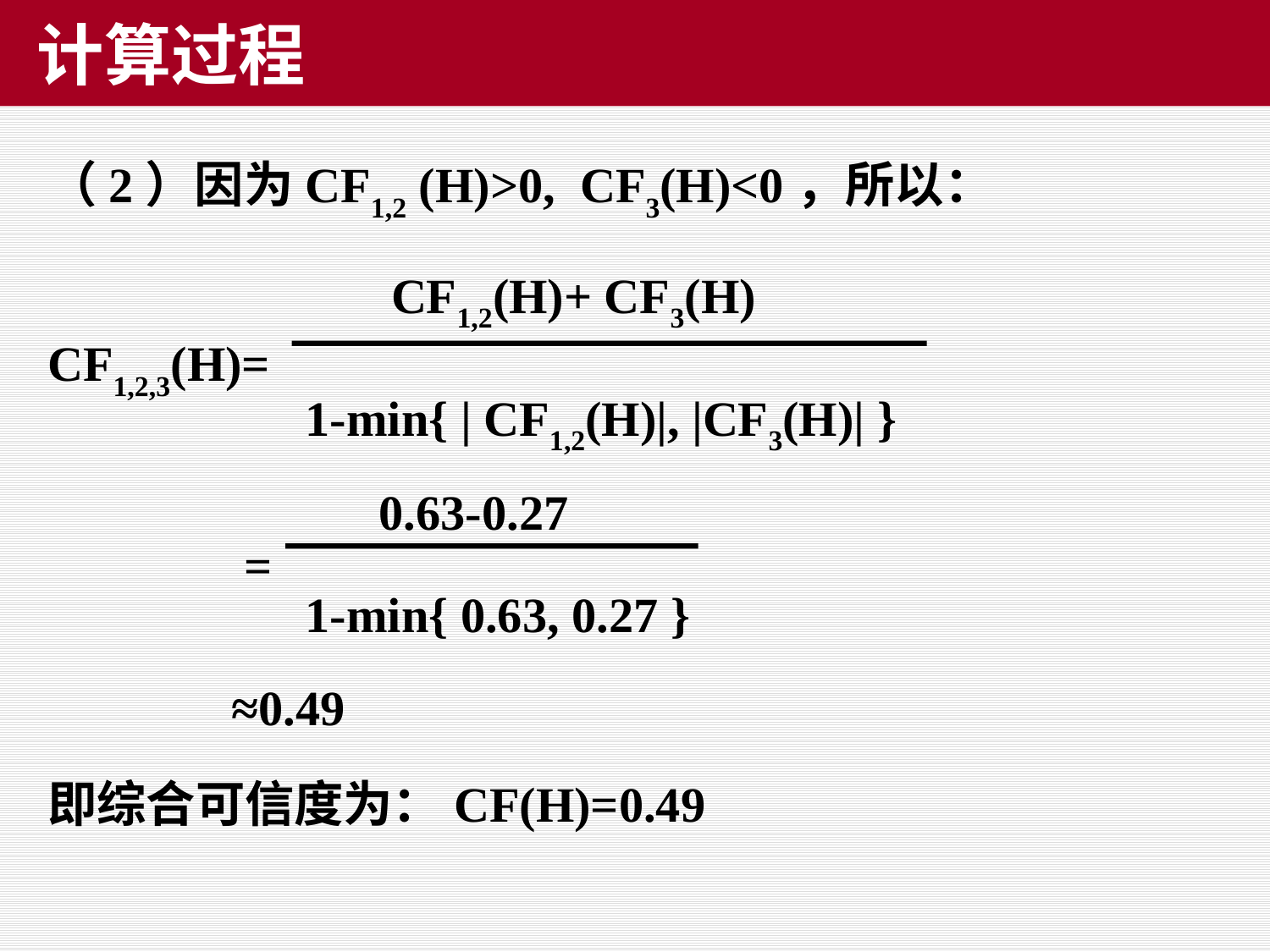

# 计算过程
（2）因为CF1,2 (H)>0,  CF3(H)<0，所以：
                            CF1,2(H)+ CF3(H)
CF1,2,3(H)=
                     1-min{ | CF1,2(H)|, |CF3(H)| }
                           0.63-0.27
                =
                     1-min{ 0.63, 0.27 }
               ≈0.49
即综合可信度为：CF(H)=0.49